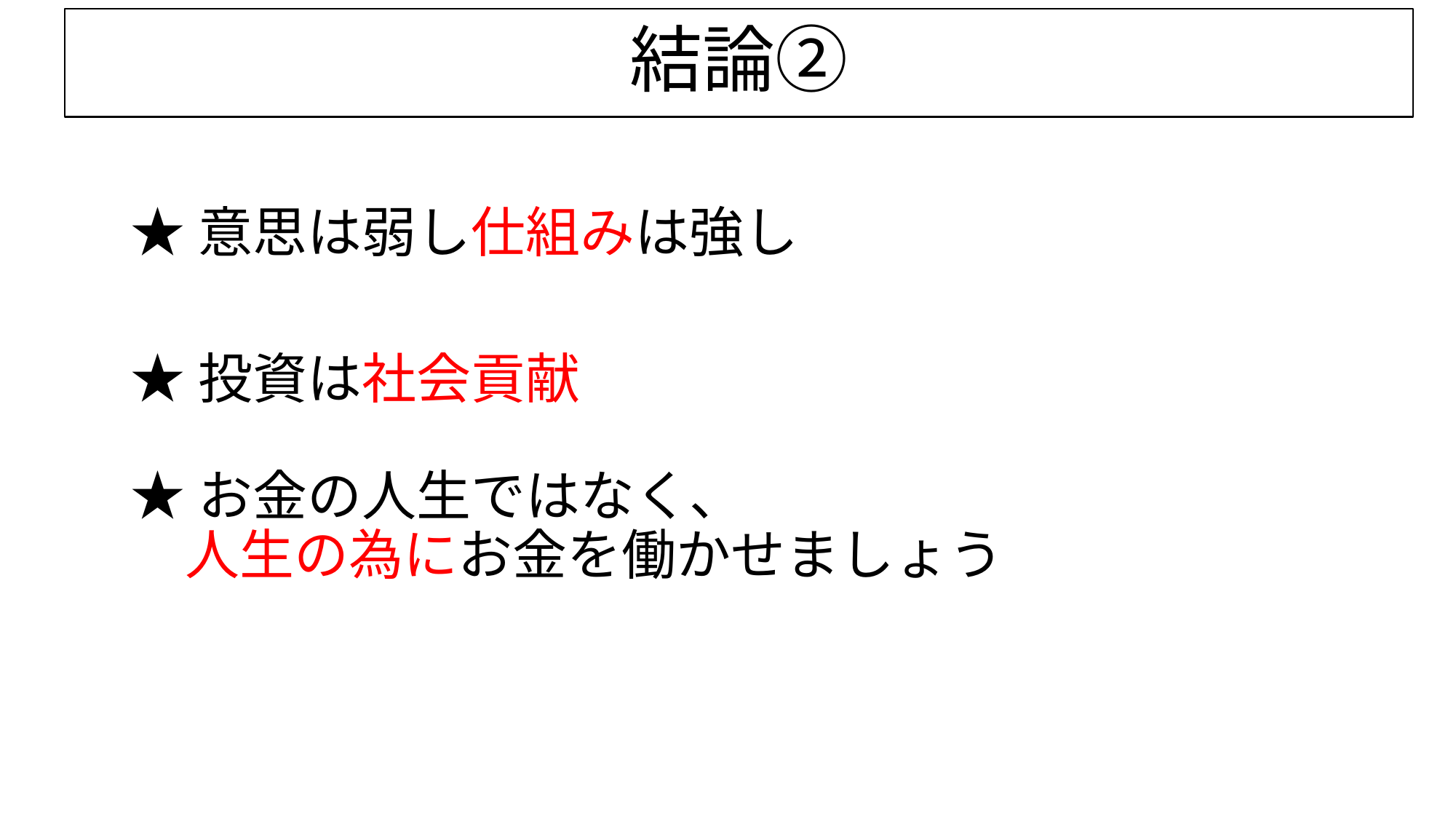

結論②
★意思は弱し仕組みは強し
★投資は社会貢献
★お金の人生ではなく、
　人生の為にお金を働かせましょう